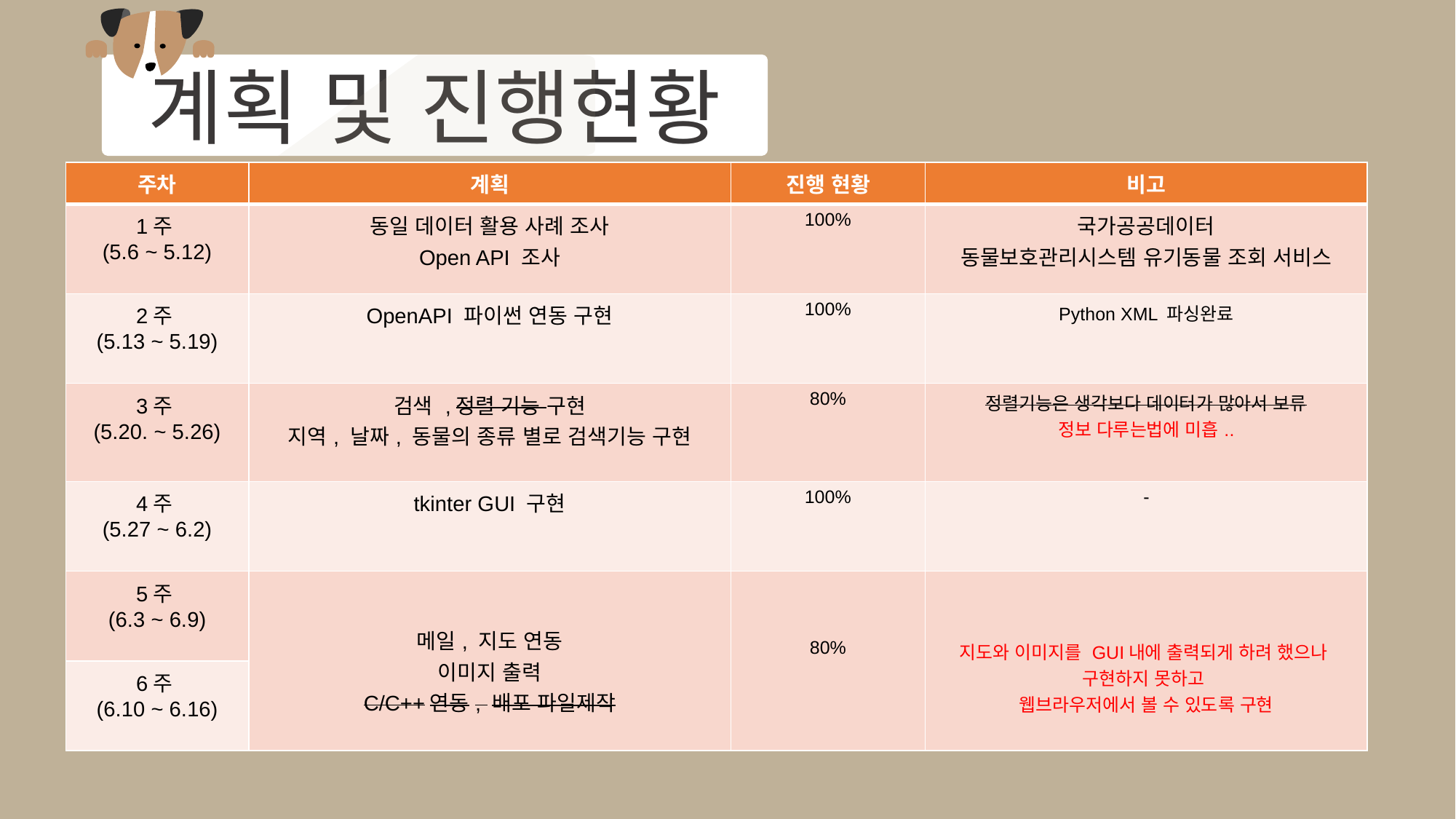

계획 및 진행현황

| 주차 | 계획 | 진행 현황 | 비고 |
| --- | --- | --- | --- |
| 1주 (5.6 ~ 5.12) | 동일 데이터 활용 사례 조사 Open API 조사 | 100% | 국가공공데이터 동물보호관리시스템 유기동물 조회 서비스 |
| 2주 (5.13 ~ 5.19) | OpenAPI 파이썬 연동 구현 | 100% | Python XML 파싱완료 |
| 3주 (5.20. ~ 5.26) | 검색 ,정렬 기능 구현 지역, 날짜, 동물의 종류 별로 검색기능 구현 | 80% | 정렬기능은 생각보다 데이터가 많아서 보류 정보 다루는법에 미흡.. |
| 4주 (5.27 ~ 6.2) | tkinter GUI 구현 | 100% | - |
| 5주 (6.3 ~ 6.9) | 메일, 지도 연동 이미지 출력 C/C++연동, 배포 파일제작 | 80% | 지도와 이미지를 GUI내에 출력되게 하려 했으나 구현하지 못하고 웹브라우저에서 볼 수 있도록 구현 |
| 6주 (6.10 ~ 6.16) |  |  |  |